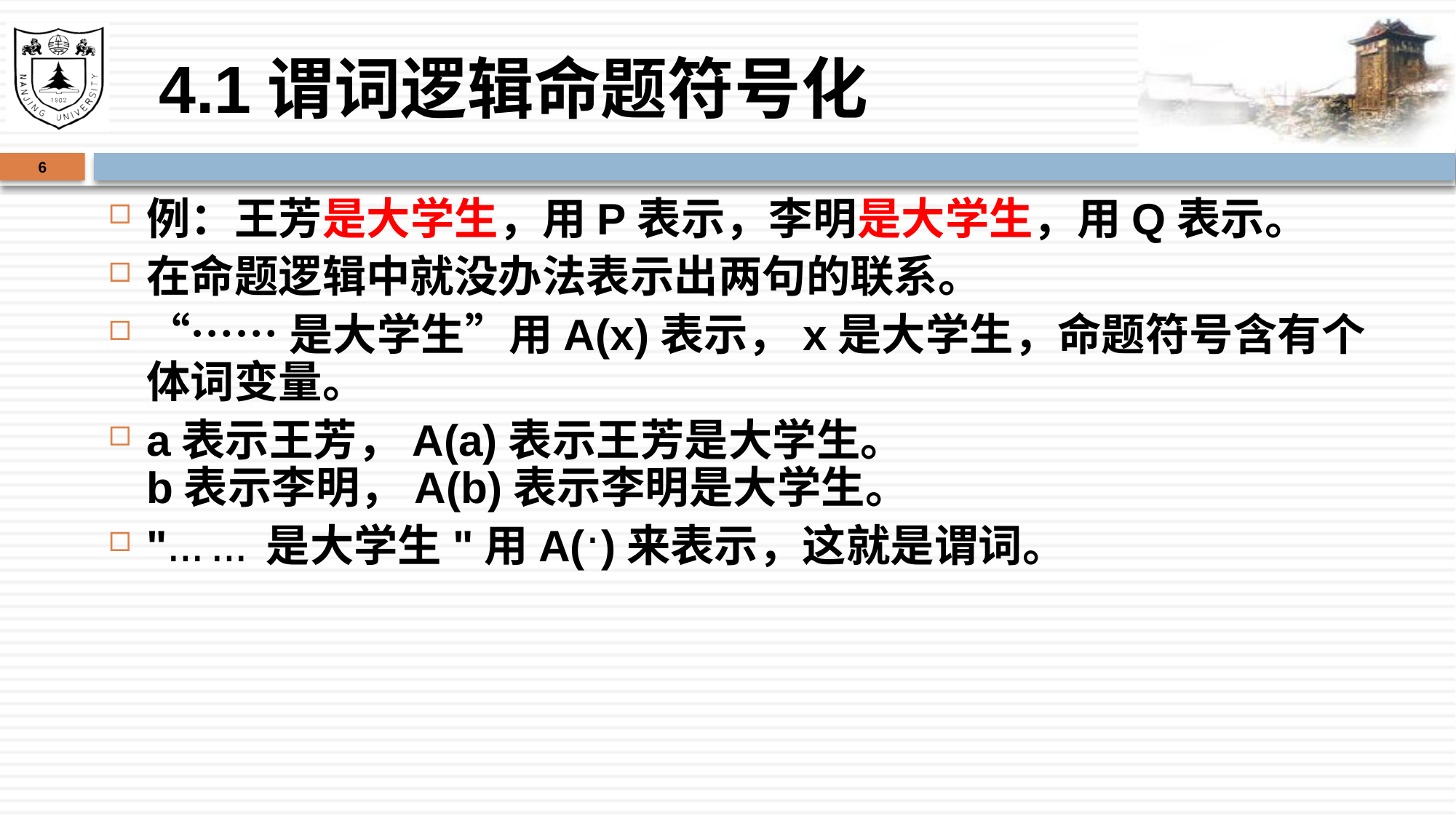

# 4.1谓词逻辑命题符号化
6
例：王芳是大学生，用P表示，李明是大学生，用Q表示。
在命题逻辑中就没办法表示出两句的联系。
“……是大学生”用A(x)表示，x是大学生，命题符号含有个体词变量。
a表示王芳，A(a)表示王芳是大学生。
b表示李明，A(b)表示李明是大学生。
"……是大学生"用A(·)来表示，这就是谓词。